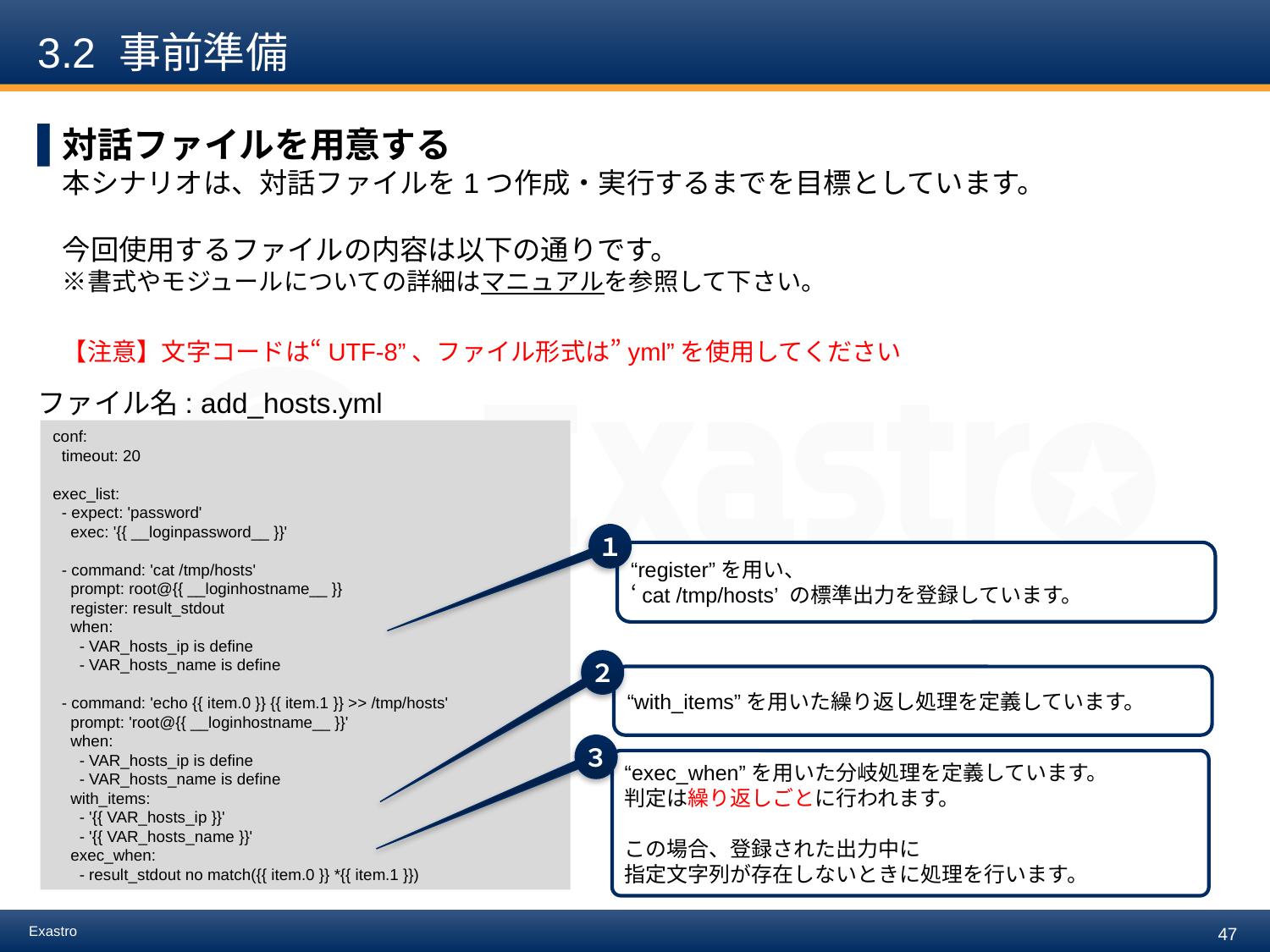

# 3.2 事前準備
対話ファイルを用意する
本シナリオは、対話ファイルを1つ作成・実行するまでを目標としています。
今回使用するファイルの内容は以下の通りです。
※書式やモジュールについての詳細はマニュアルを参照して下さい。
【注意】文字コードは“UTF-8”、ファイル形式は”yml”を使用してください

ファイル名: add_hosts.yml
conf:
  timeout: 20

exec_list:
  - expect: 'password'
    exec: '{{ __loginpassword__ }}'

  - command: 'cat /tmp/hosts'
    prompt: root@{{ __loginhostname__ }}
    register: result_stdout
    when:
      - VAR_hosts_ip is define
      - VAR_hosts_name is define

  - command: 'echo {{ item.0 }} {{ item.1 }} >> /tmp/hosts'
    prompt: 'root@{{ __loginhostname__ }}'
    when:
      - VAR_hosts_ip is define
      - VAR_hosts_name is define
    with_items:
      - '{{ VAR_hosts_ip }}'
      - '{{ VAR_hosts_name }}'
    exec_when:
      - result_stdout no match({{ item.0 }} *{{ item.1 }})
１
“register”を用い、
‘cat /tmp/hosts’ の標準出力を登録しています。
２
“with_items”を用いた繰り返し処理を定義しています。
３
“exec_when”を用いた分岐処理を定義しています。
判定は繰り返しごとに行われます。
この場合、登録された出力中に
指定文字列が存在しないときに処理を行います。